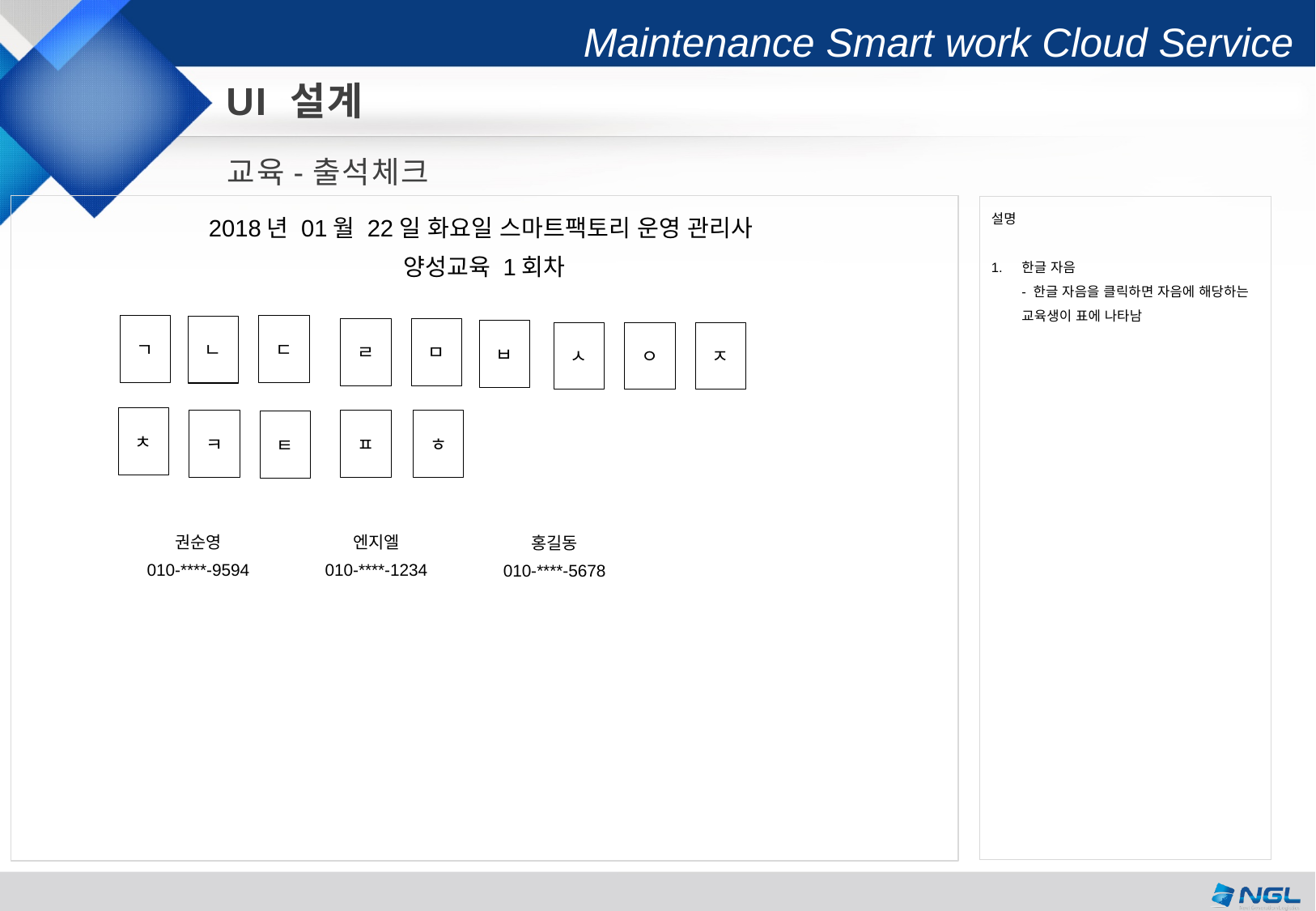

UI 설계
교육-출석체크

설명

한글 자음
- 한글 자음을 클릭하면 자음에 해당하는 교육생이 표에 나타남
2018년 01월 22일 화요일 스마트팩토리 운영 관리사
양성교육 1회차
ㄱ
ㄷ
ㄴ
ㅁ
ㄹ
ㅂ
ㅇ
ㅈ
ㅅ
ㅊ
ㅋ
ㅍ
ㅎ
ㅌ
엔지엘
010-****-1234
권순영
010-****-9594
홍길동
010-****-5678